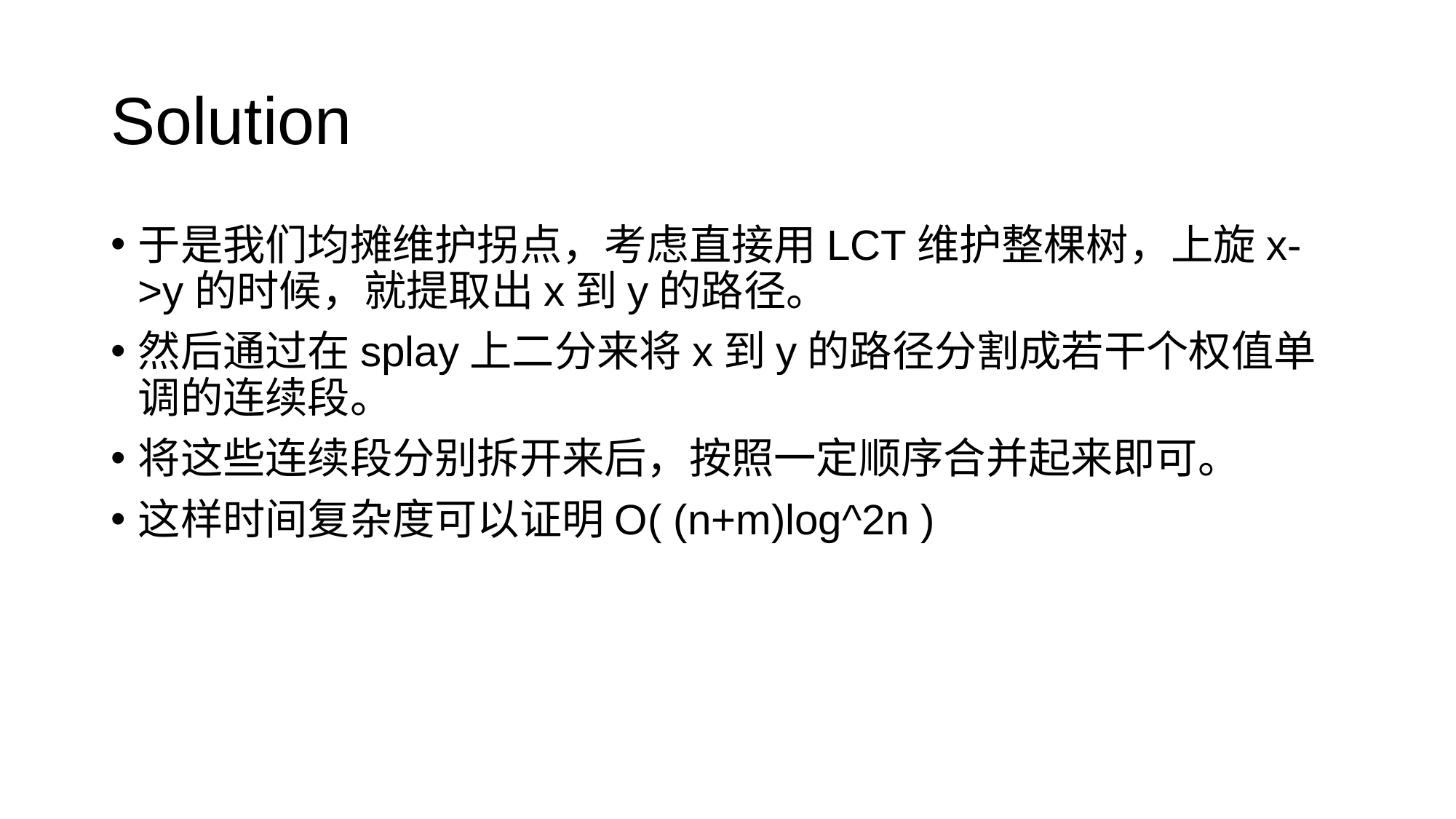

# Solution
于是我们均摊维护拐点，考虑直接用LCT维护整棵树，上旋x->y的时候，就提取出x到y的路径。
然后通过在splay上二分来将x到y的路径分割成若干个权值单调的连续段。
将这些连续段分别拆开来后，按照一定顺序合并起来即可。
这样时间复杂度可以证明O( (n+m)log^2n )